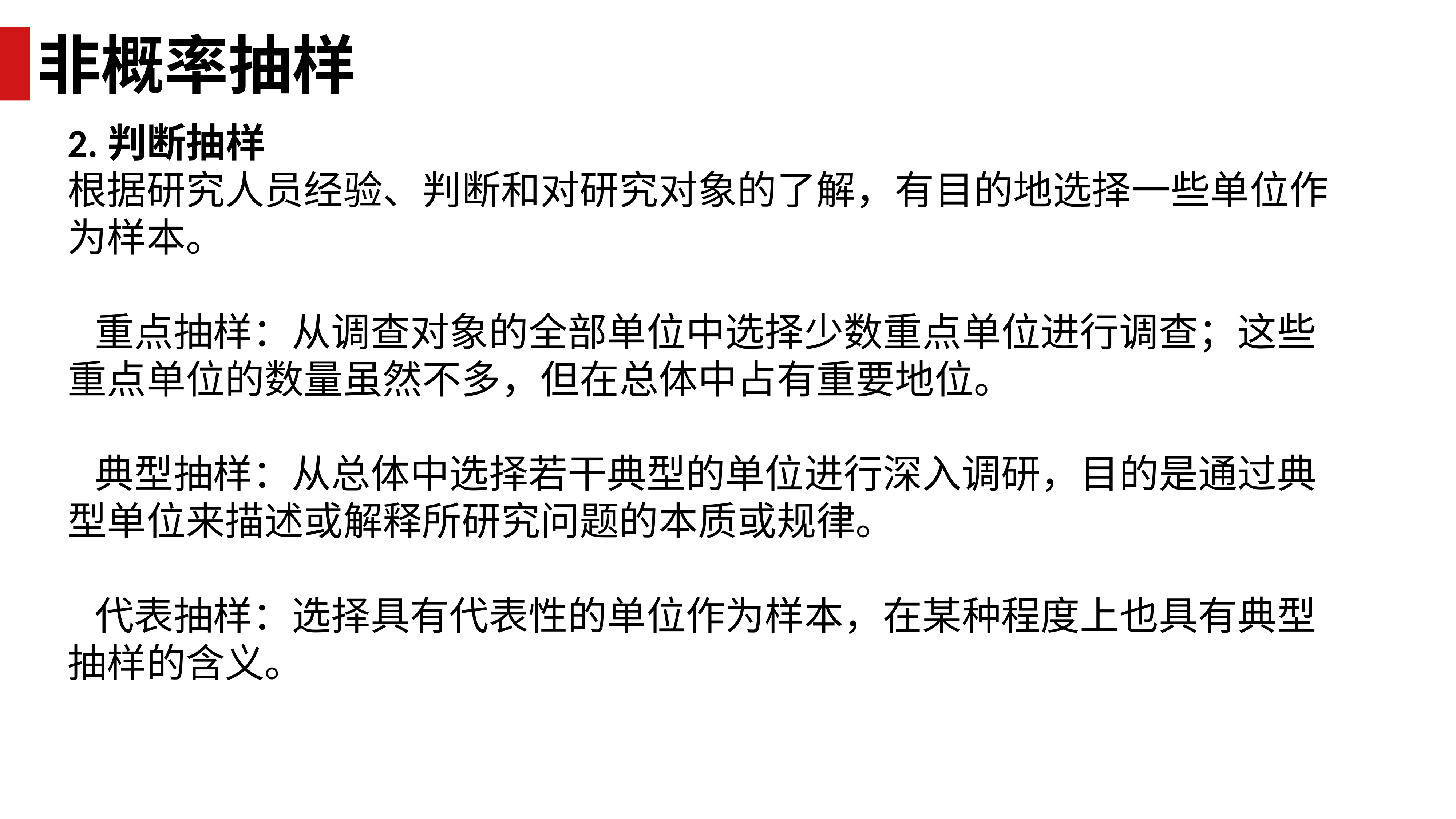

非概率抽样

2.判断抽样
根据研究人员经验、判断和对研究对象的了解，有目的地选择一些单位作为样本。

重点抽样：从调查对象的全部单位中选择少数重点单位进行调查；这些重点单位的数量虽然不多，但在总体中占有重要地位。

典型抽样：从总体中选择若干典型的单位进行深入调研，目的是通过典型单位来描述或解释所研究问题的本质或规律。

代表抽样：选择具有代表性的单位作为样本，在某种程度上也具有典型抽样的含义。
34